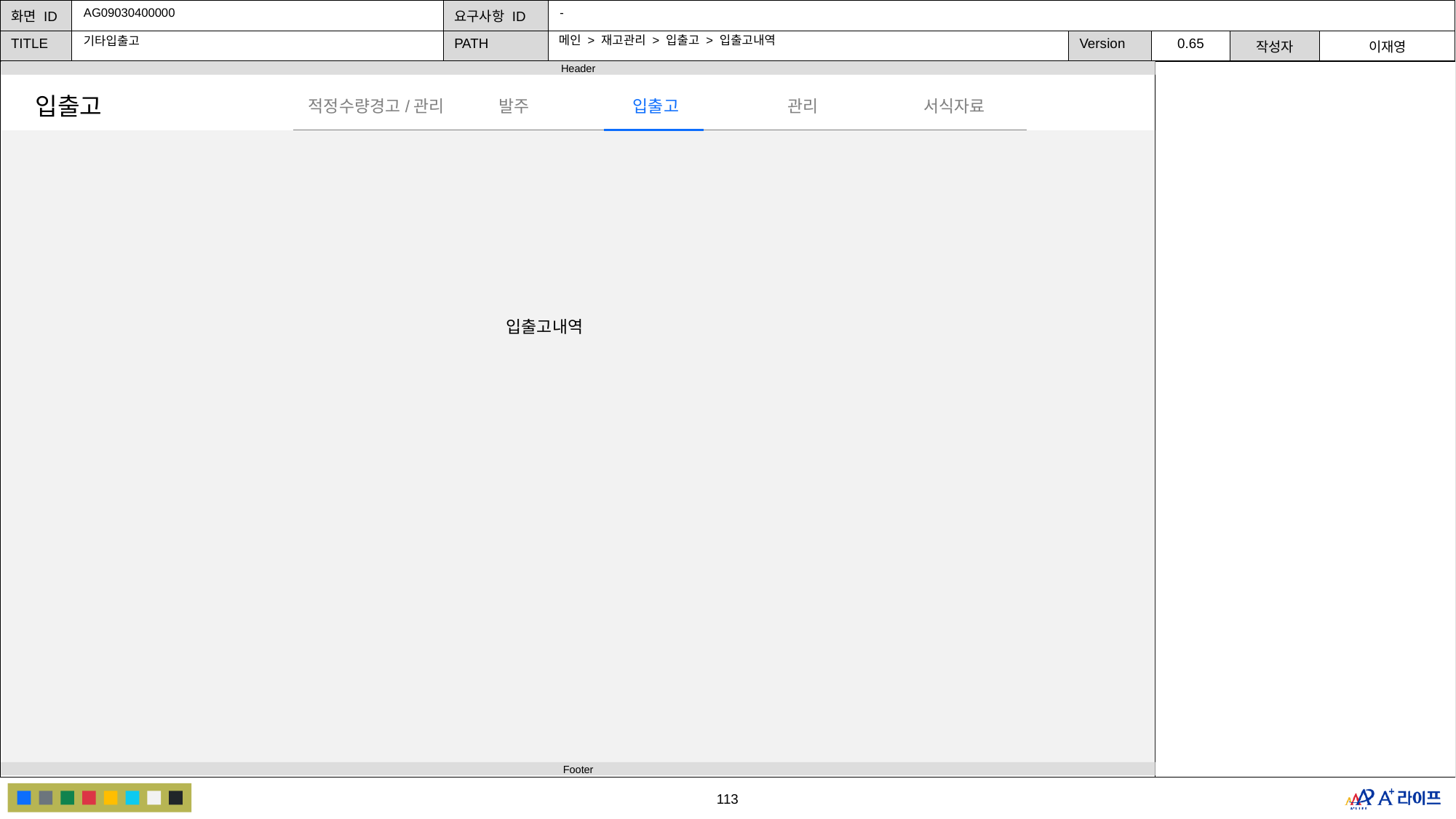

AG09030400000

-

메인 > 재고관리 > 입출고 > 입출고내역
기타입출고
입출고
발주
관리
적정수량경고/관리
입출고
서식자료
입출고내역